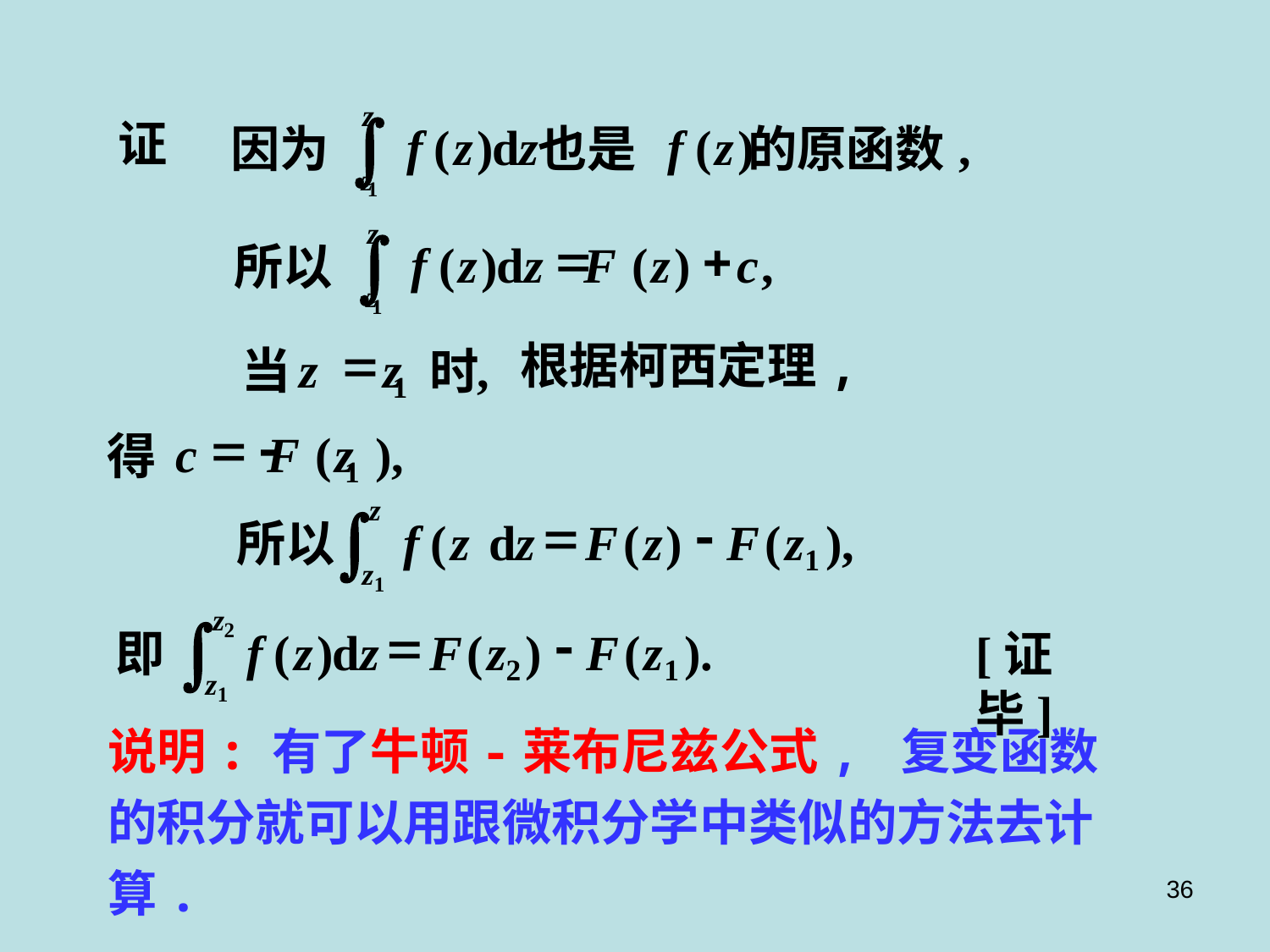

z
∫

f
(
z
)
d
z

f
(
z
)

,

因为
也是
的原函数
z
1
证

z
∫
=
+

f
(
z
)
d
z

F
(
z
)
c
,

所以
z
1
根据柯西定理,
=

z
z

,

当
时
1
=
−

c
F
(
z
)
,

得
1

z
∫
=
−

f
(
z

d
z

F
(
z
)
F
(
z
)
,

所以
1
z
1

z
∫
=
−
2

f
(
z
)
d
z

F
(
z
)
F
(
z
)
.

即
2
1
z
1
[证毕]
说明: 有了牛顿-莱布尼兹公式, 复变函数的积分就可以用跟微积分学中类似的方法去计算.
36